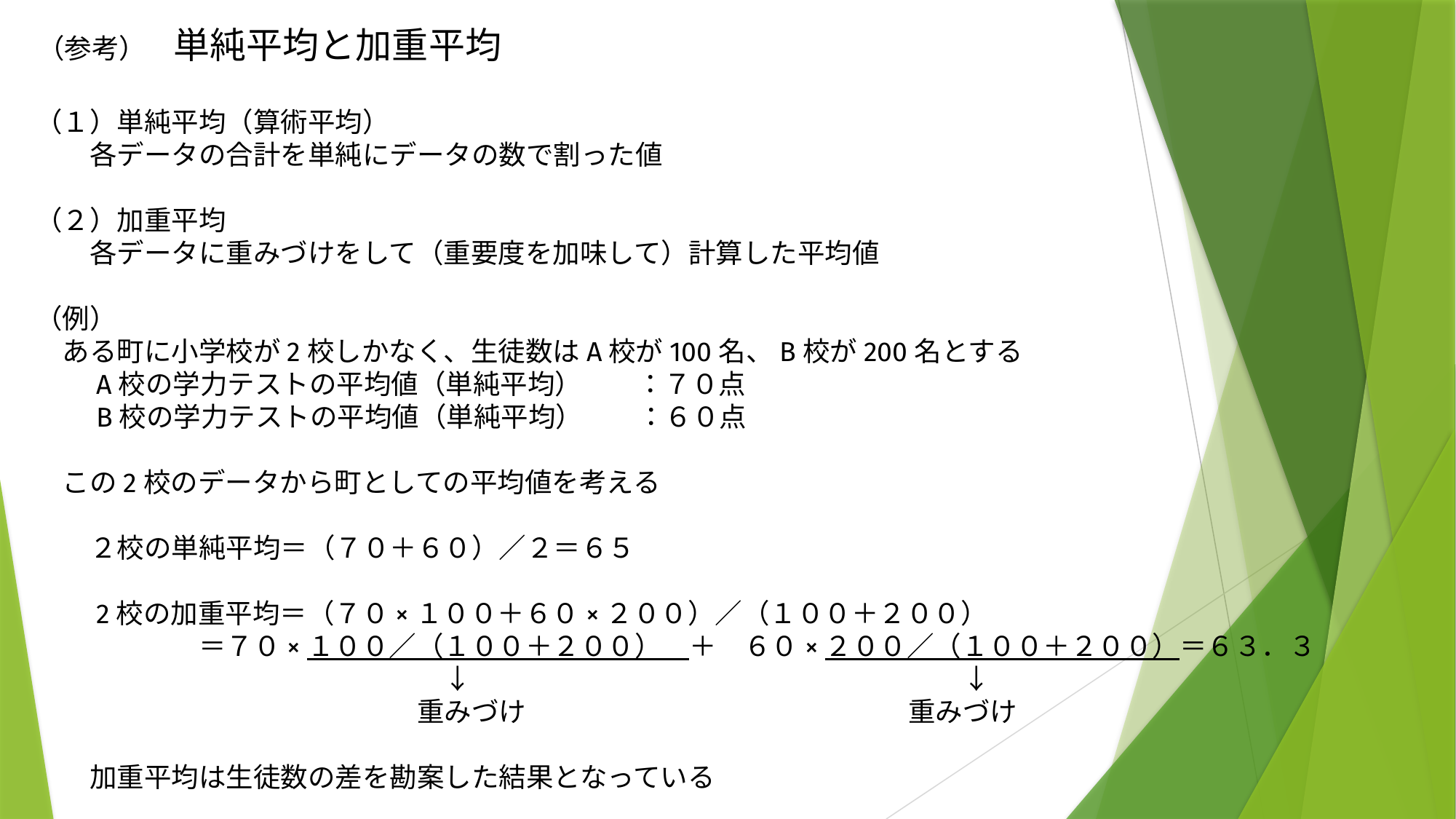

（参考）　単純平均と加重平均
（１）単純平均（算術平均）
　　各データの合計を単純にデータの数で割った値

（２）加重平均
　　各データに重みづけをして（重要度を加味して）計算した平均値

（例）
　ある町に小学校が2校しかなく、生徒数はA校が100名、B校が200名とする
　　A校の学力テストの平均値（単純平均）　　：７０点
　　B校の学力テストの平均値（単純平均）　　：６０点

　この2校のデータから町としての平均値を考える

　　２校の単純平均＝（７０＋６０）／２＝６５

　　2校の加重平均＝（７０×１００＋６０×２００）／（１００＋２００）
　　　　　　＝７０×１００／（１００＋２００）　＋　６０×２００／（１００＋２００）＝６３．３
　　　　　　　　　　　　　　　↓　　　　　　　　　　　　　　　　　　↓
　　　　　　　　　　　　　　重みづけ　　　　　　　　　　　　　　重みづけ

　　加重平均は生徒数の差を勘案した結果となっている